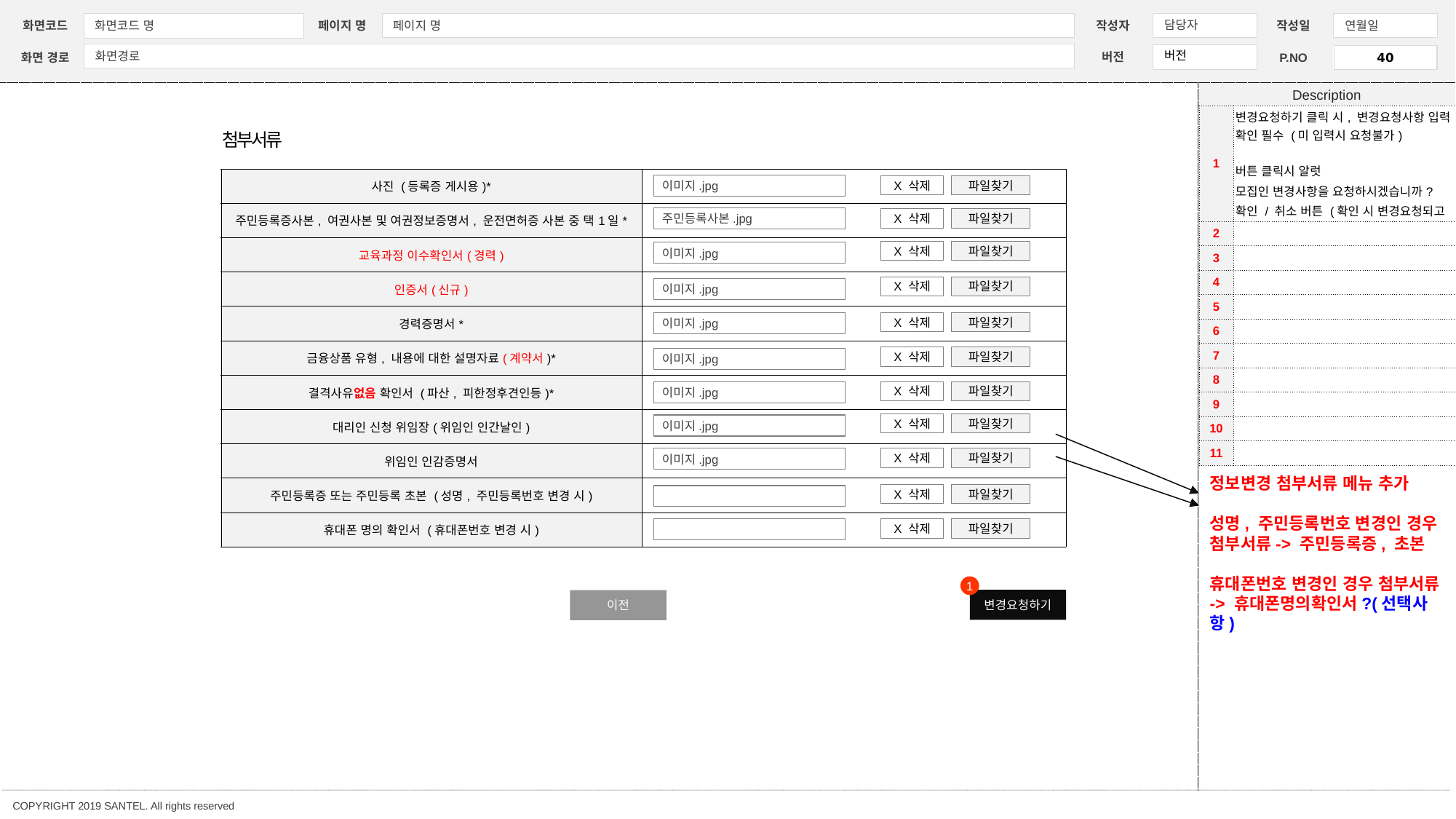

| 1 | 변경요청하기 클릭 시, 변경요청사항 입력 확인 필수 (미 입력시 요청불가) 버튼 클릭시 알럿 모집인 변경사항을 요청하시겠습니까? 확인 / 취소 버튼 (확인 시 변경요청되고 창 닫힘) |
| --- | --- |
| 2 |  |
| 3 |  |
| 4 |  |
| 5 |  |
| 6 |  |
| 7 |  |
| 8 |  |
| 9 |  |
| 10 |  |
| 11 |  |
첨부서류
| 사진 (등록증 게시용)\* |  |
| --- | --- |
| 주민등록증사본, 여권사본 및 여권정보증명서, 운전면허증 사본 중 택1일\* |  |
| 교육과정 이수확인서(경력) |  |
| 인증서(신규) |  |
| 경력증명서\* |  |
| 금융상품 유형, 내용에 대한 설명자료(계약서)\* |  |
| 결격사유없음 확인서 (파산, 피한정후견인등)\* |  |
| 대리인 신청 위임장(위임인 인간날인) |  |
| 위임인 인감증명서 |  |
| 주민등록증 또는 주민등록 초본 (성명, 주민등록번호 변경 시) |  |
| 휴대폰 명의 확인서 (휴대폰번호 변경 시) |  |
이미지.jpg
X 삭제
파일찾기
주민등록사본.jpg
X 삭제
파일찾기
X 삭제
파일찾기
이미지.jpg
X 삭제
파일찾기
이미지.jpg
X 삭제
파일찾기
이미지.jpg
X 삭제
파일찾기
이미지.jpg
X 삭제
파일찾기
이미지.jpg
X 삭제
파일찾기
이미지.jpg
X 삭제
파일찾기
이미지.jpg
정보변경 첨부서류 메뉴 추가

성명, 주민등록번호 변경인 경우 첨부서류-> 주민등록증, 초본

휴대폰번호 변경인 경우 첨부서류 -> 휴대폰명의확인서?(선택사항)
X 삭제
파일찾기

X 삭제
파일찾기

1
변경요청하기
이전